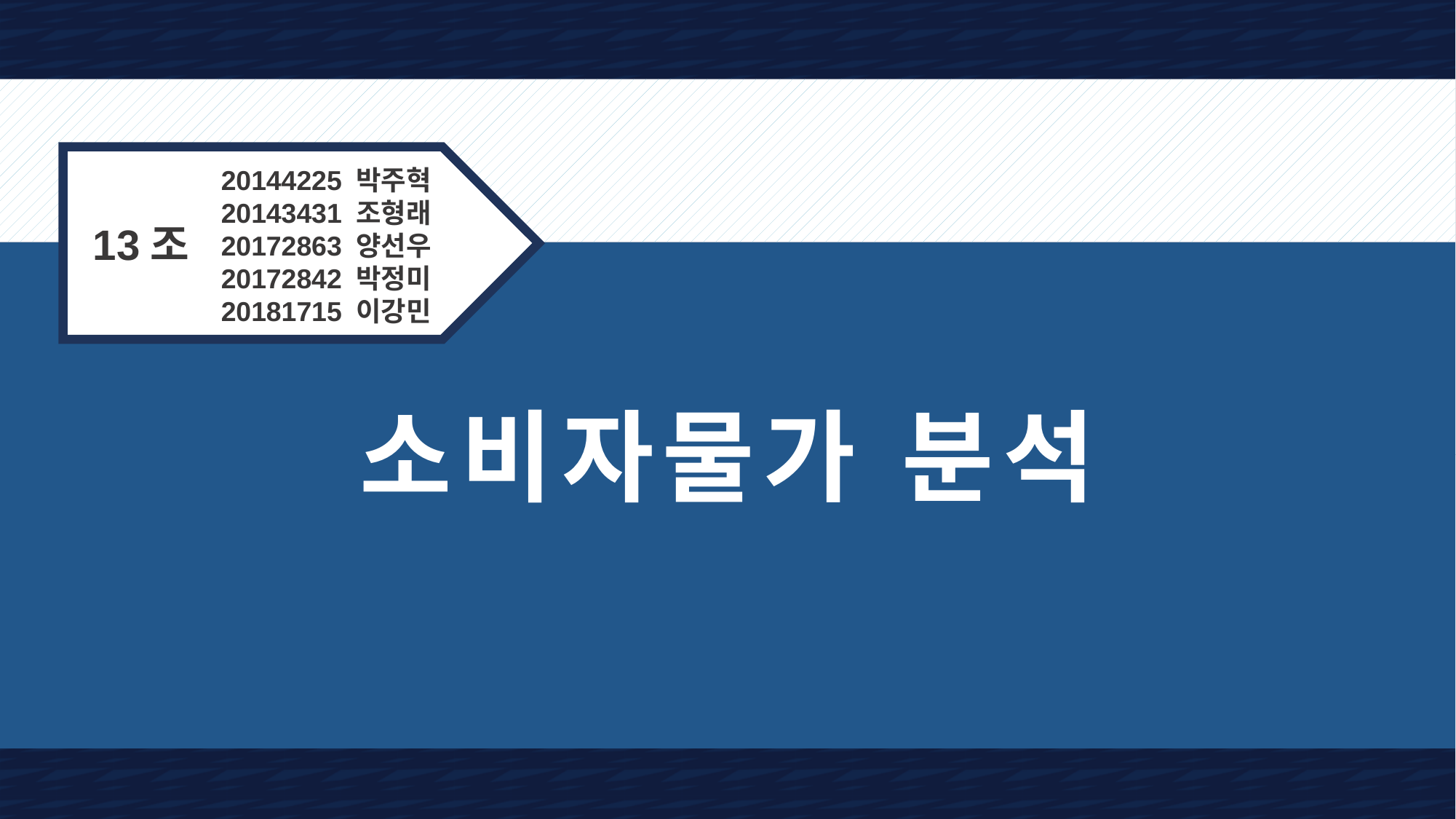

20144225 박주혁
20143431 조형래
20172863 양선우
20172842 박정미
20181715 이강민

13조

소비자물가 분석